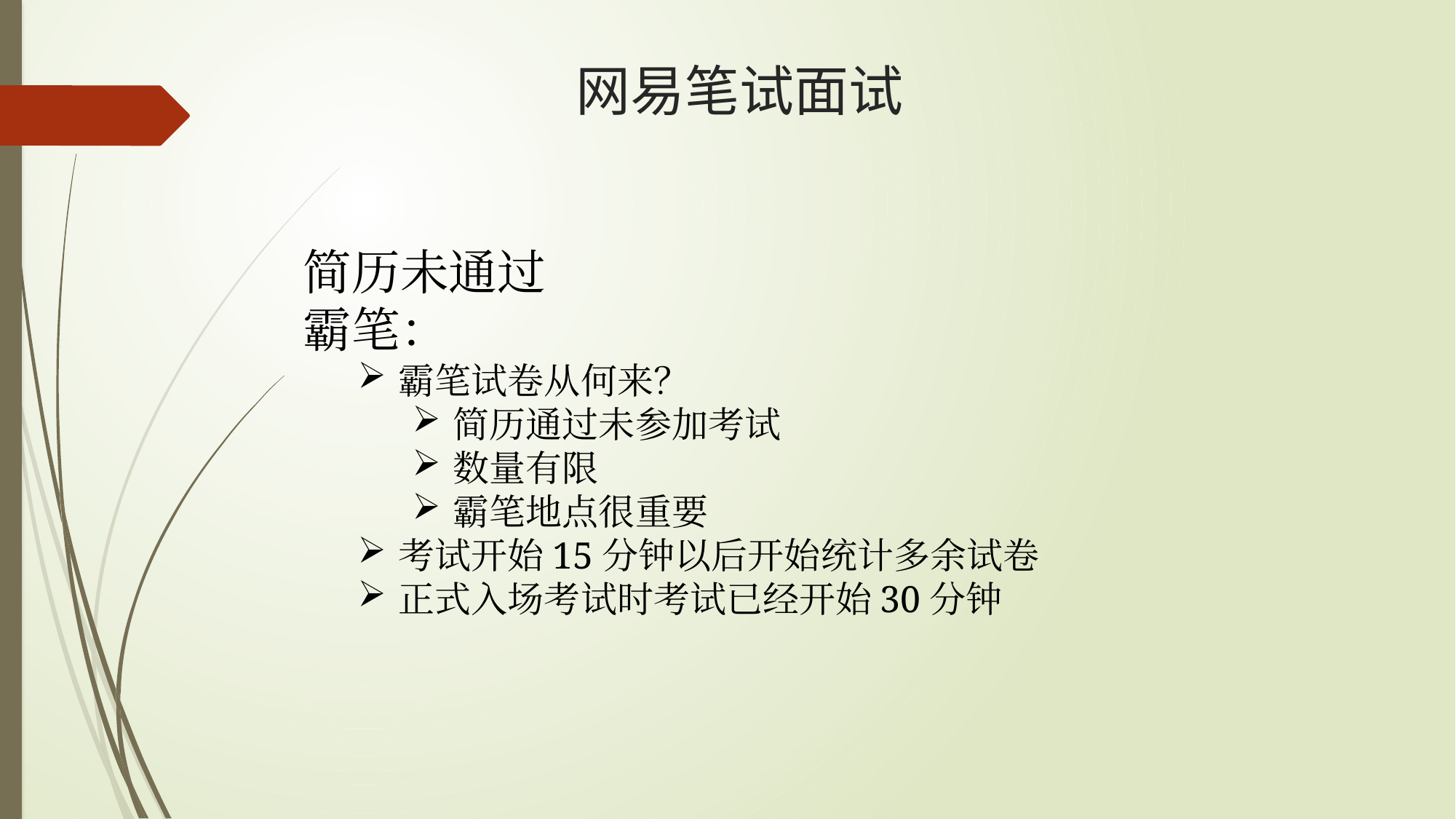

# 网易笔试面试
简历未通过
霸笔：
霸笔试卷从何来？
简历通过未参加考试
数量有限
霸笔地点很重要
考试开始15分钟以后开始统计多余试卷
正式入场考试时考试已经开始30分钟